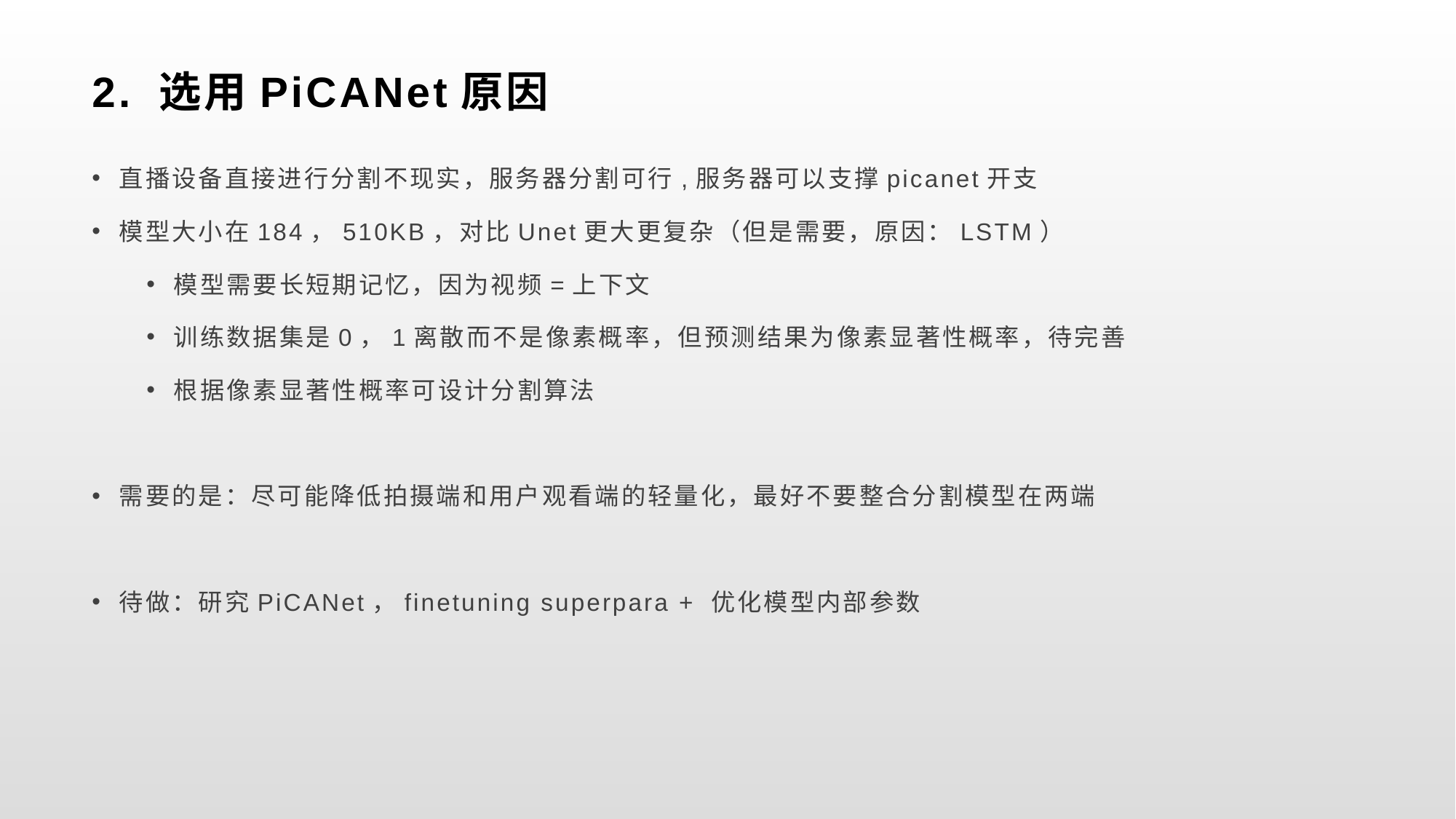

# 2. 选用PiCANet原因
直播设备直接进行分割不现实，服务器分割可行,服务器可以支撑picanet开支
模型大小在184，510KB，对比Unet更大更复杂（但是需要，原因：LSTM）
模型需要长短期记忆，因为视频=上下文
训练数据集是0，1离散而不是像素概率，但预测结果为像素显著性概率，待完善
根据像素显著性概率可设计分割算法

需要的是：尽可能降低拍摄端和用户观看端的轻量化，最好不要整合分割模型在两端

待做：研究PiCANet，finetuning superpara + 优化模型内部参数